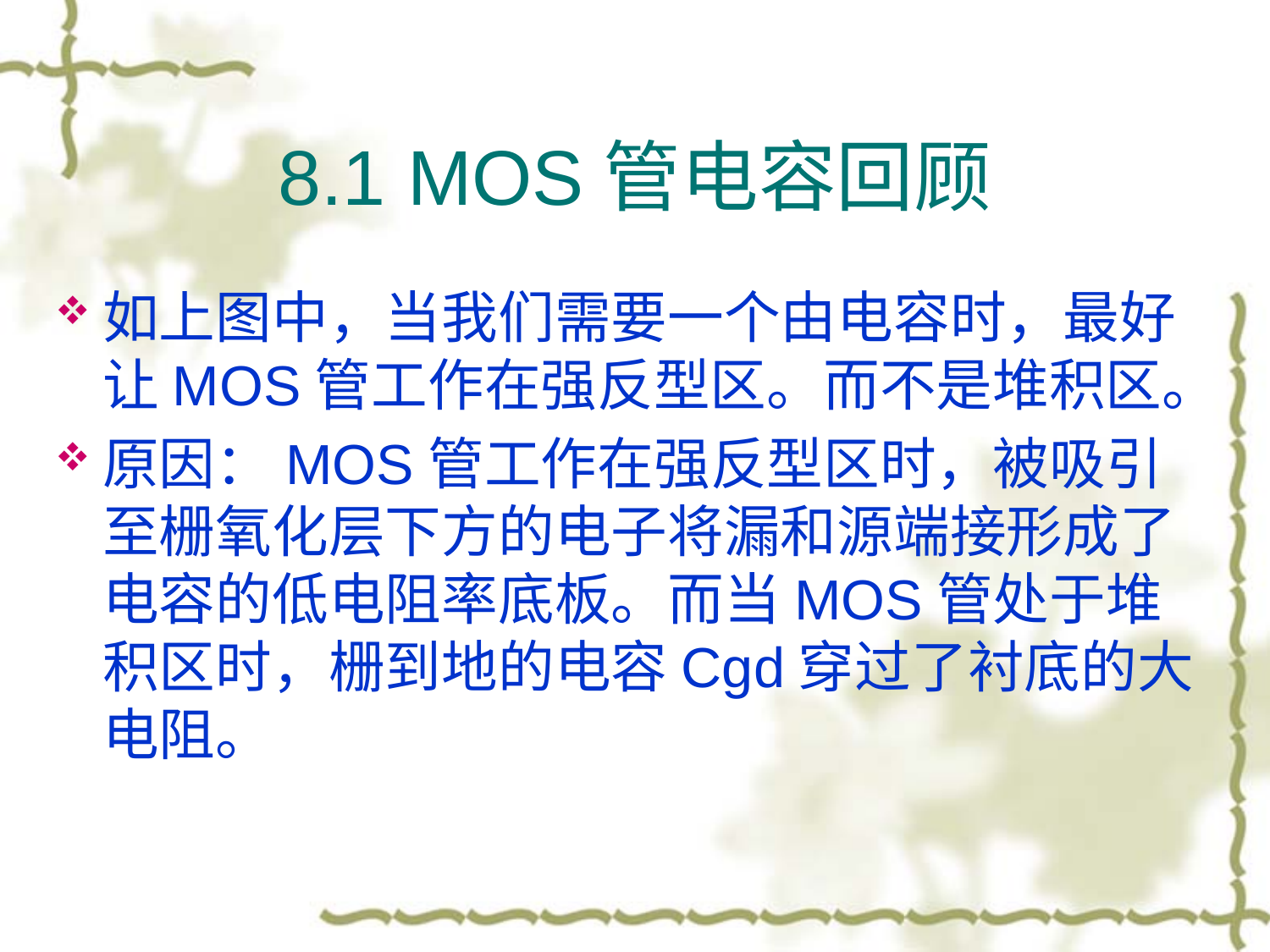

# 8.1 MOS管电容回顾
如上图中，当我们需要一个由电容时，最好让MOS管工作在强反型区。而不是堆积区。
原因：MOS管工作在强反型区时，被吸引至栅氧化层下方的电子将漏和源端接形成了电容的低电阻率底板。而当MOS管处于堆积区时，栅到地的电容Cgd穿过了衬底的大电阻。
8